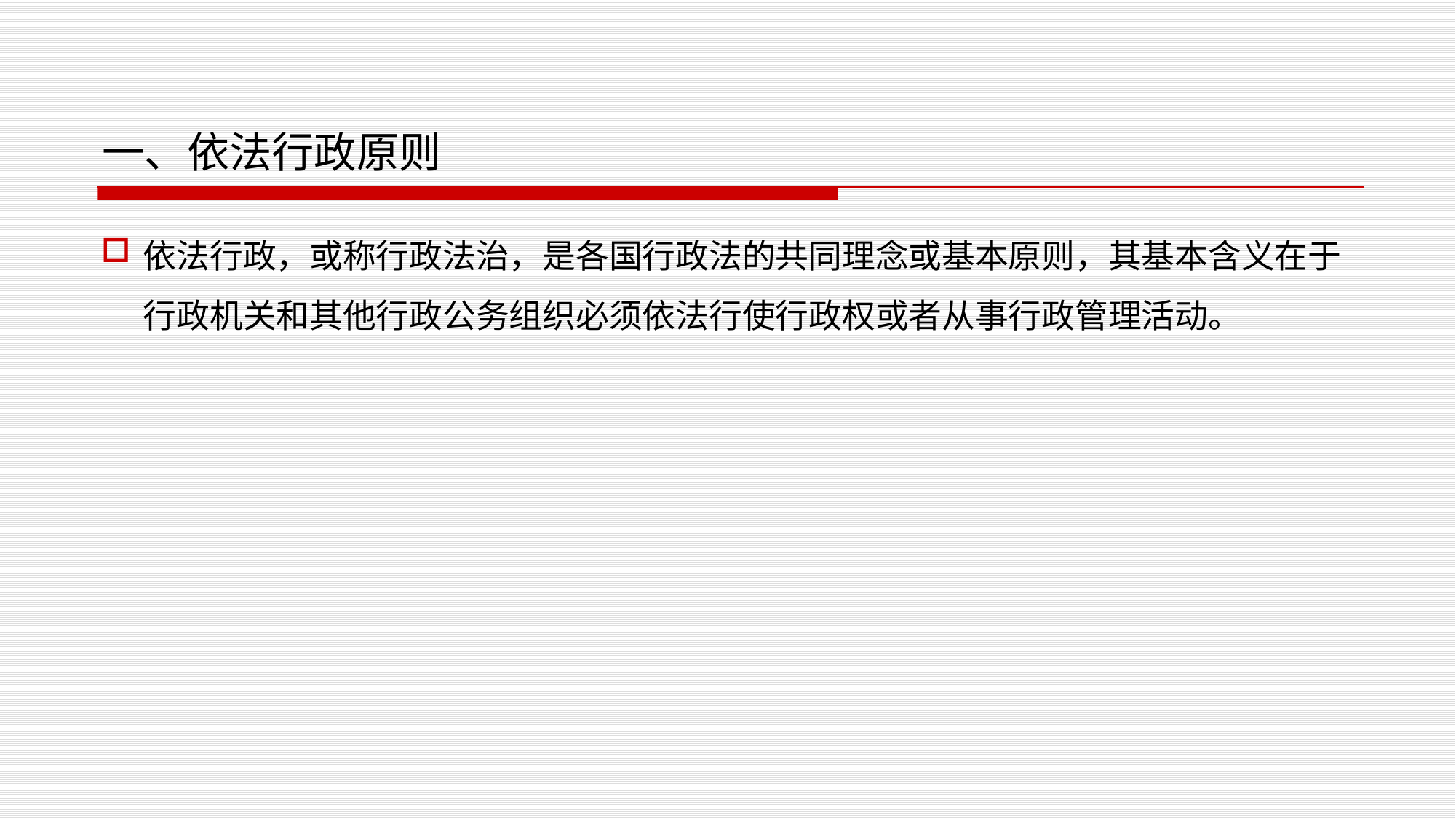

# 一、依法行政原则
依法行政，或称行政法治，是各国行政法的共同理念或基本原则，其基本含义在于行政机关和其他行政公务组织必须依法行使行政权或者从事行政管理活动。